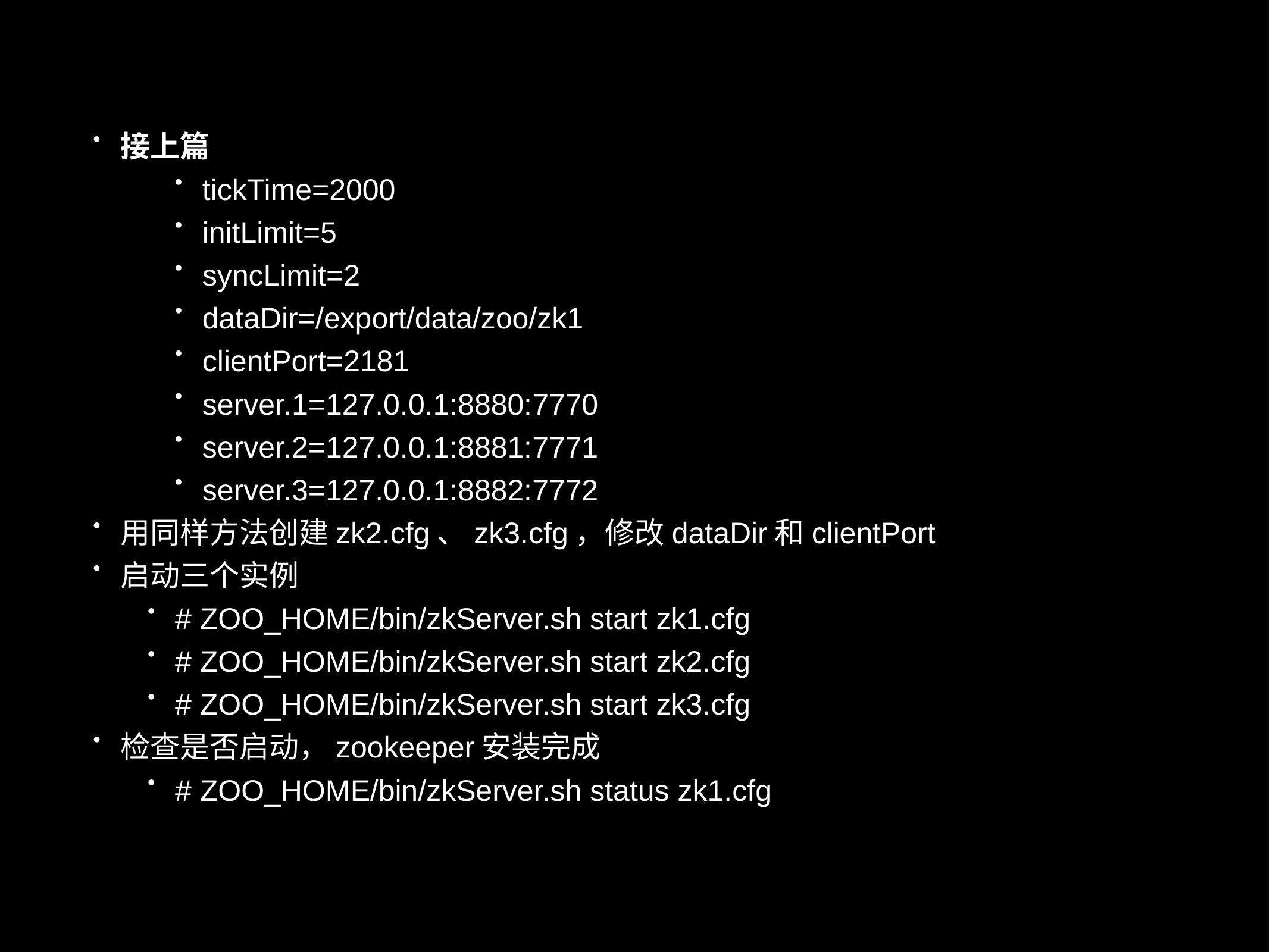

接上篇
tickTime=2000
initLimit=5
syncLimit=2
dataDir=/export/data/zoo/zk1
clientPort=2181
server.1=127.0.0.1:8880:7770
server.2=127.0.0.1:8881:7771
server.3=127.0.0.1:8882:7772
用同样方法创建zk2.cfg、zk3.cfg，修改dataDir和clientPort
启动三个实例
# ZOO_HOME/bin/zkServer.sh start zk1.cfg
# ZOO_HOME/bin/zkServer.sh start zk2.cfg
# ZOO_HOME/bin/zkServer.sh start zk3.cfg
检查是否启动，zookeeper安装完成
# ZOO_HOME/bin/zkServer.sh status zk1.cfg